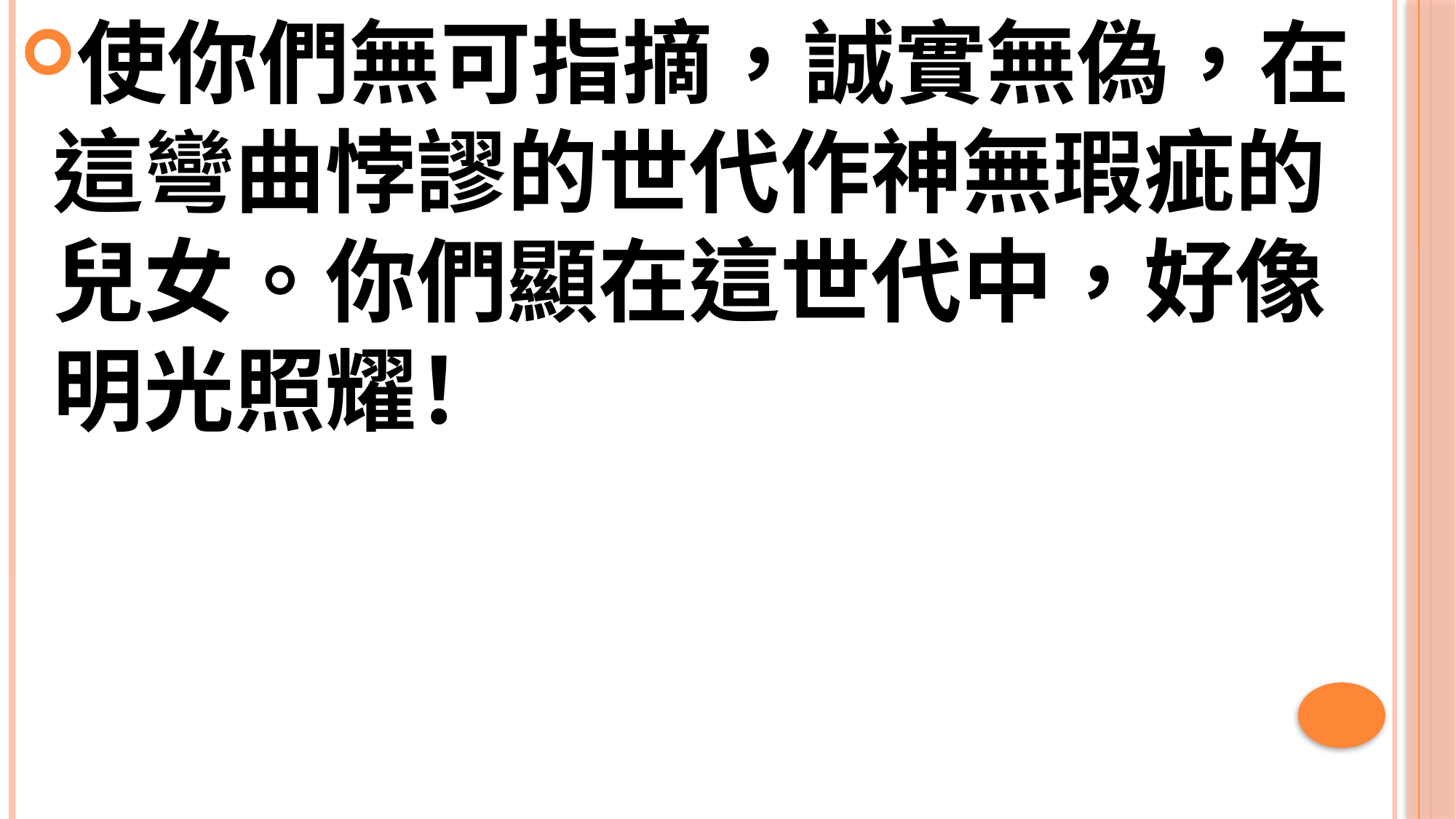

使你們無可指摘，誠實無偽，在這彎曲悖謬的世代作神無瑕疵的兒女。你們顯在這世代中，好像明光照耀！